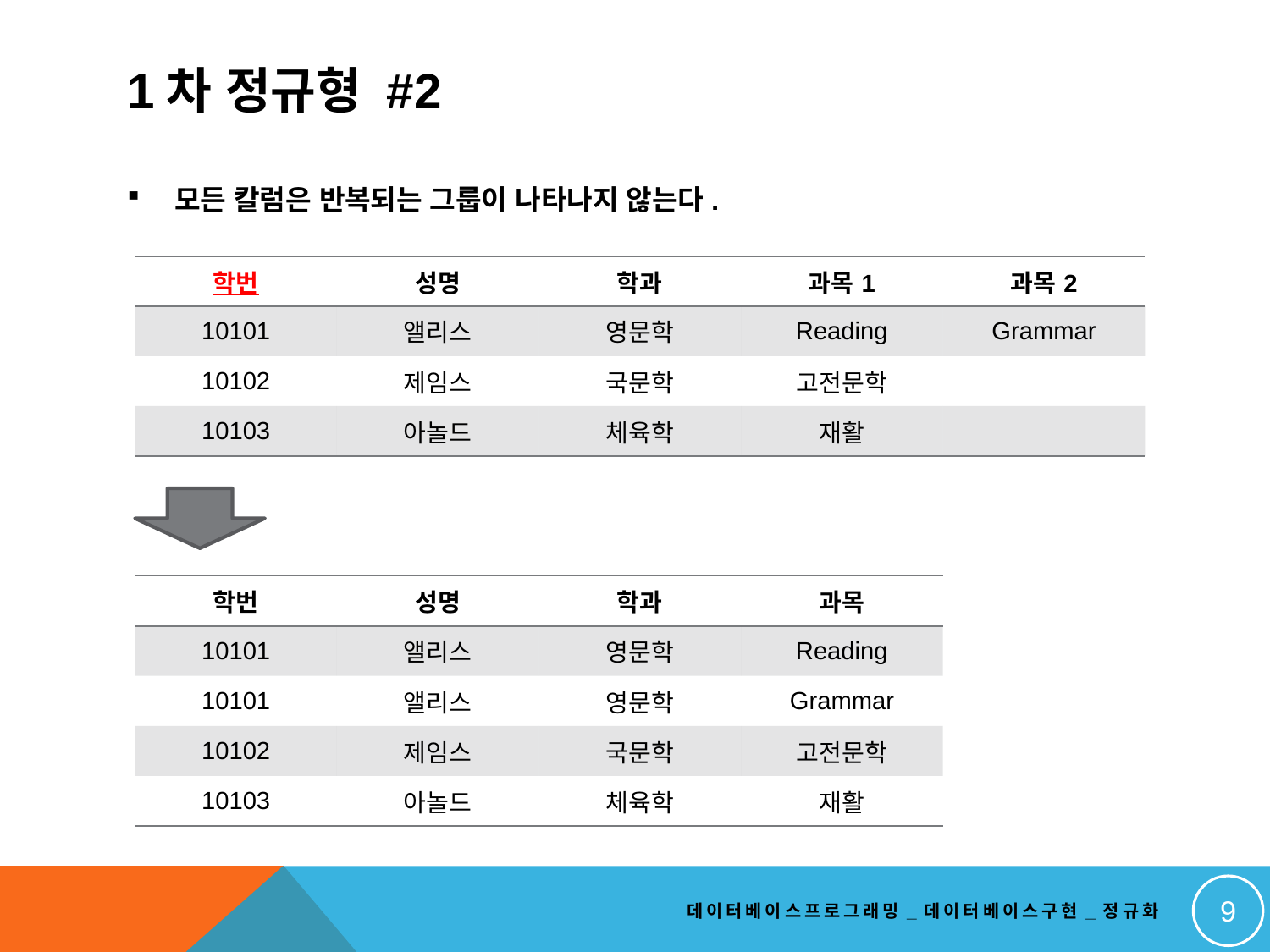

# 1차 정규형 #2
모든 칼럼은 반복되는 그룹이 나타나지 않는다.
| 학번 | 성명 | 학과 | 과목1 | 과목2 |
| --- | --- | --- | --- | --- |
| 10101 | 앨리스 | 영문학 | Reading | Grammar |
| 10102 | 제임스 | 국문학 | 고전문학 |  |
| 10103 | 아놀드 | 체육학 | 재활 |  |

| 학번 | 성명 | 학과 | 과목 |
| --- | --- | --- | --- |
| 10101 | 앨리스 | 영문학 | Reading |
| 10101 | 앨리스 | 영문학 | Grammar |
| 10102 | 제임스 | 국문학 | 고전문학 |
| 10103 | 아놀드 | 체육학 | 재활 |
9
데이터베이스프로그래밍_데이터베이스구현_정규화